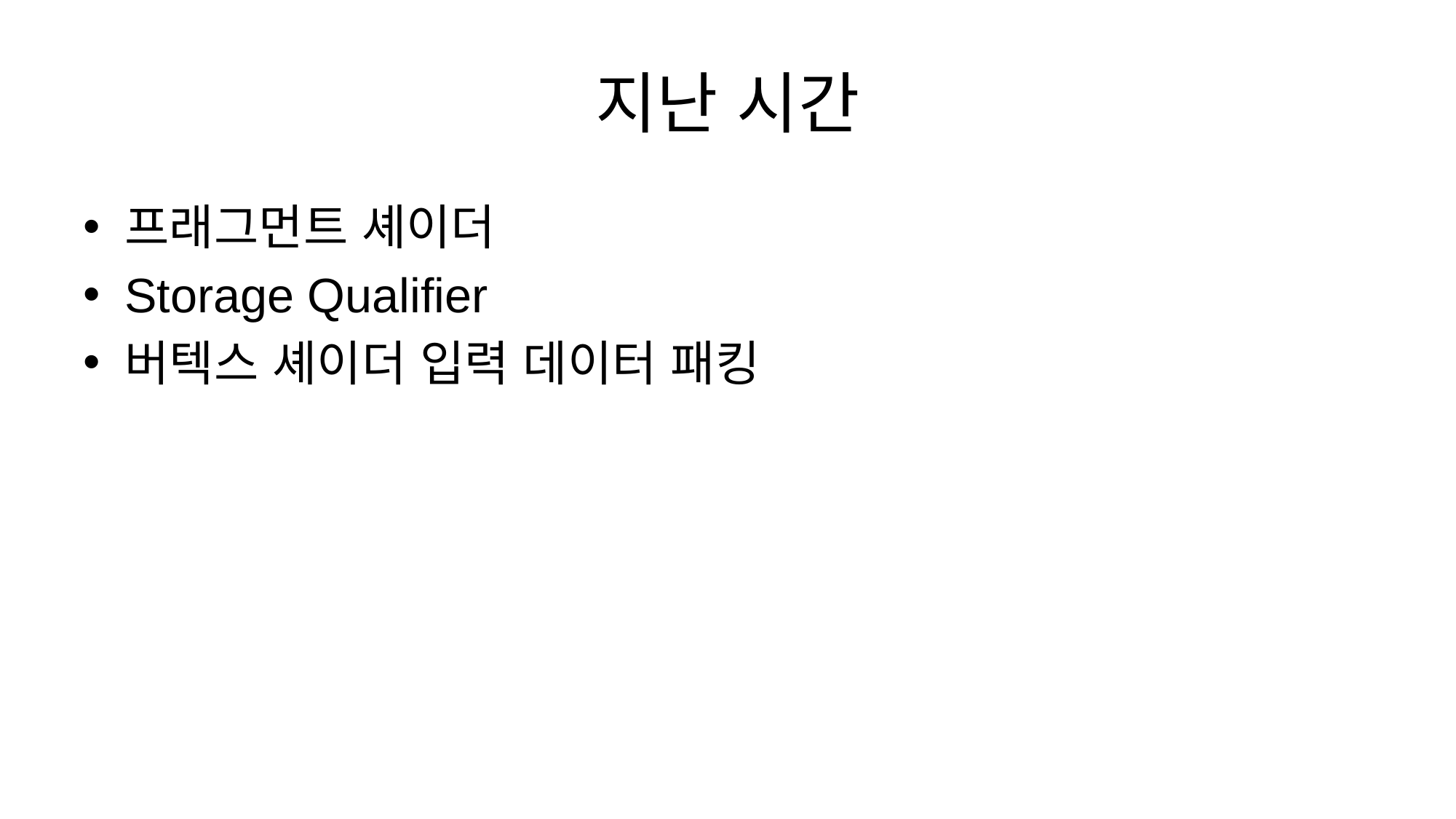

# 지난 시간
프래그먼트 셰이더
Storage Qualifier
버텍스 셰이더 입력 데이터 패킹